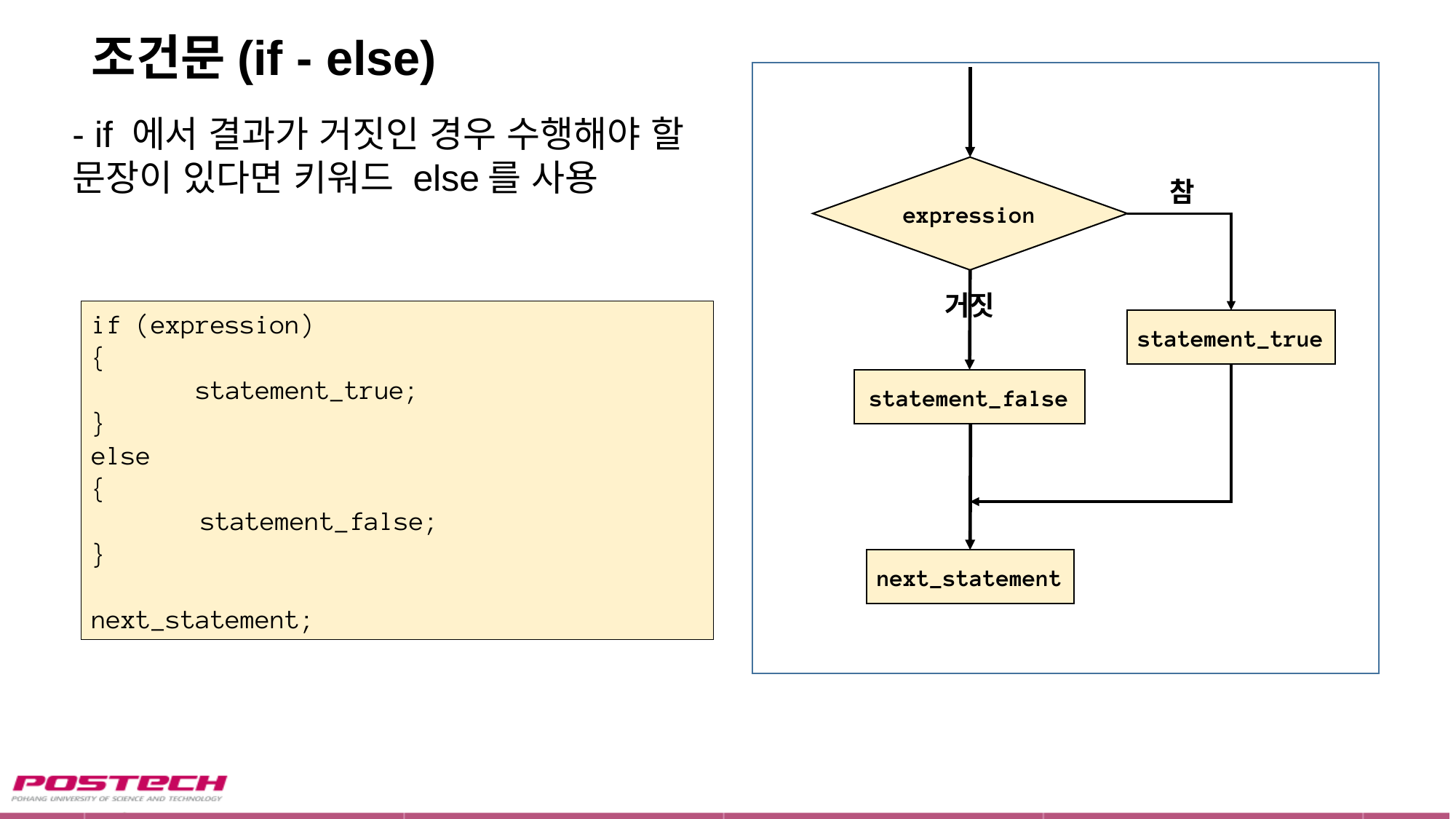

# 조건문(if - else)

- if 에서 결과가 거짓인 경우 수행해야 할 문장이 있다면 키워드 else를 사용
expression
참
거짓
if (expression)
{
       statement_true;
}
else
{
	statement_false;
}

next_statement;
statement_true
statement_false
next_statement